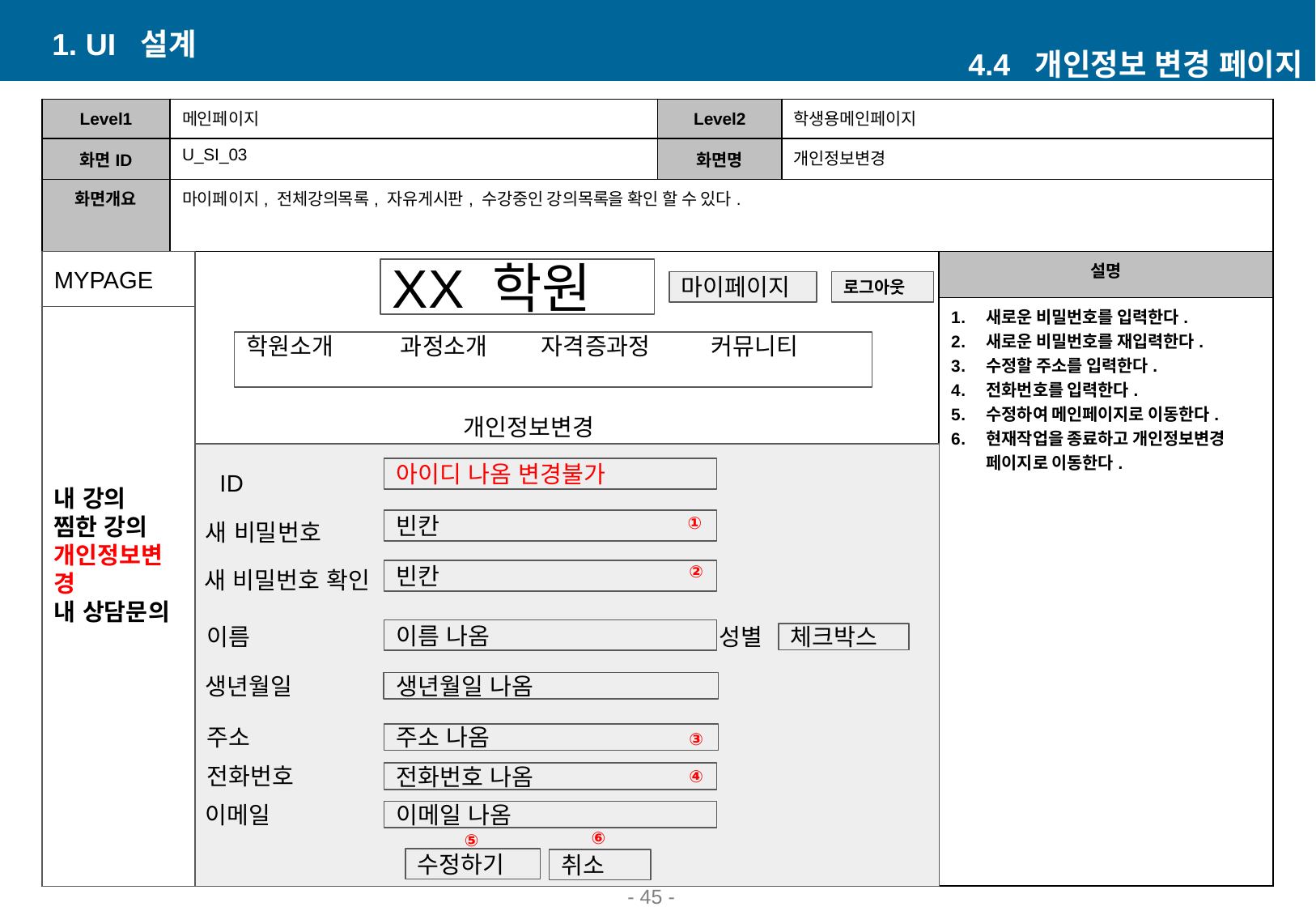

1. UI  설계
4.4  개인정보 변경 페이지
| Level1 | 메인페이지 | Level2 | 학생용메인페이지 |  |
| --- | --- | --- | --- | --- |
| 화면ID | U\_SI\_03 | 화면명 | 개인정보변경 |  |
| 화면개요 | 마이페이지, 전체강의목록, 자유게시판, 수강중인 강의목록을 확인 할 수 있다. |  |  |  |
| ① |  |  |  | 설명 |
|  |  |  |  | 새로운 비밀번호를 입력한다. 새로운 비밀번호를 재입력한다. 수정할 주소를 입력한다. 전화번호를 입력한다. 수정하여 메인페이지로 이동한다. 현재작업을 종료하고 개인정보변경 페이지로 이동한다. |

내 강의
찜한 강의
개인정보변경
내 상담문의

MYPAGE
XX 학원
마이페이지
로그아웃
학원소개          과정소개        자격증과정         커뮤니티
개인정보변경

ID
아이디 나옴 변경불가
①
새 비밀번호
빈칸
새 비밀번호 확인
②
빈칸
이름
성별
이름 나옴
체크박스
생년월일
생년월일 나옴
주소
③
주소 나옴
전화번호
④
전화번호 나옴
이메일
이메일 나옴
⑥
⑤
수정하기
취소
- 45 -